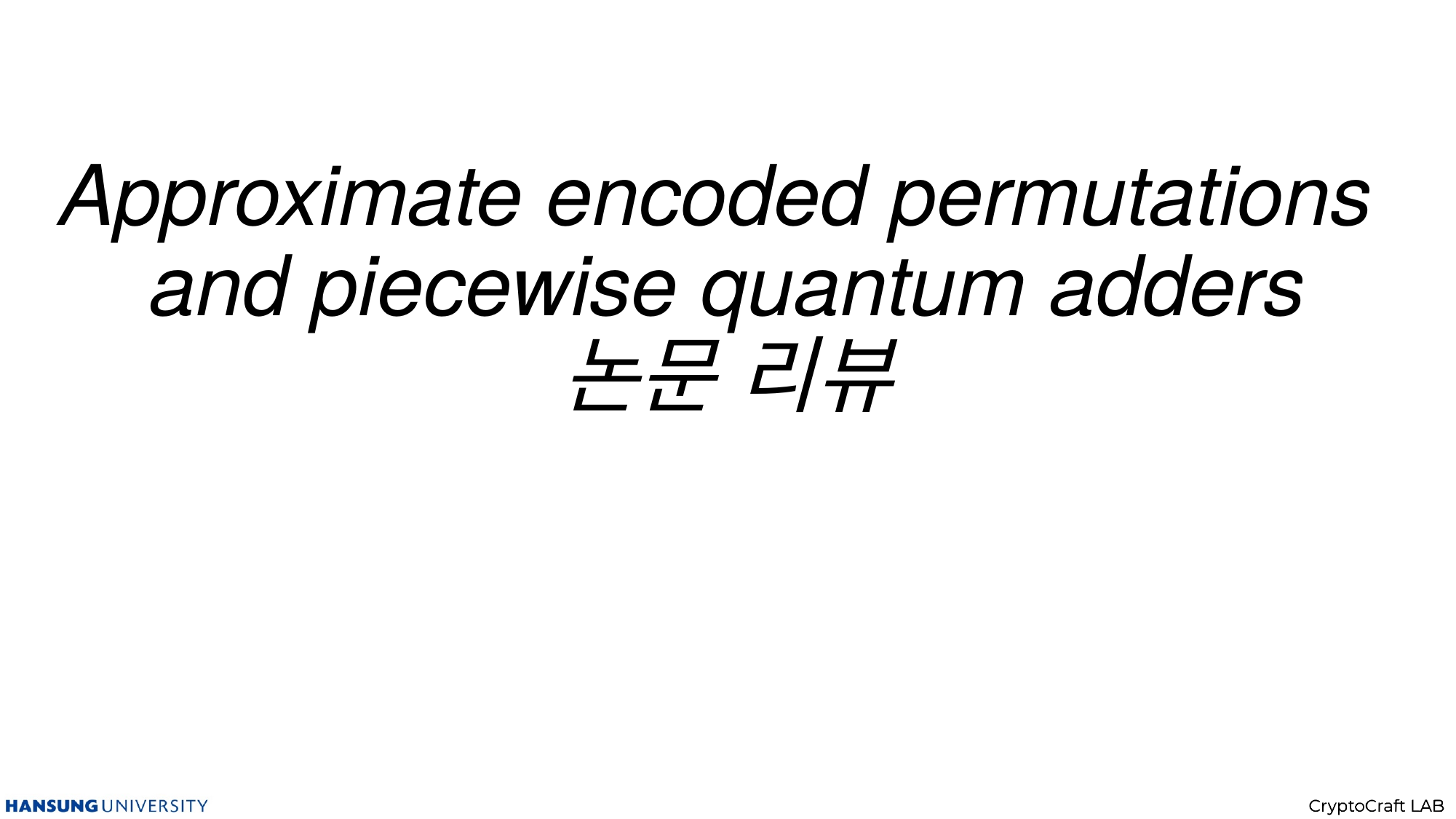

# Approximate encoded permutations and piecewise quantum adders 논문 리뷰